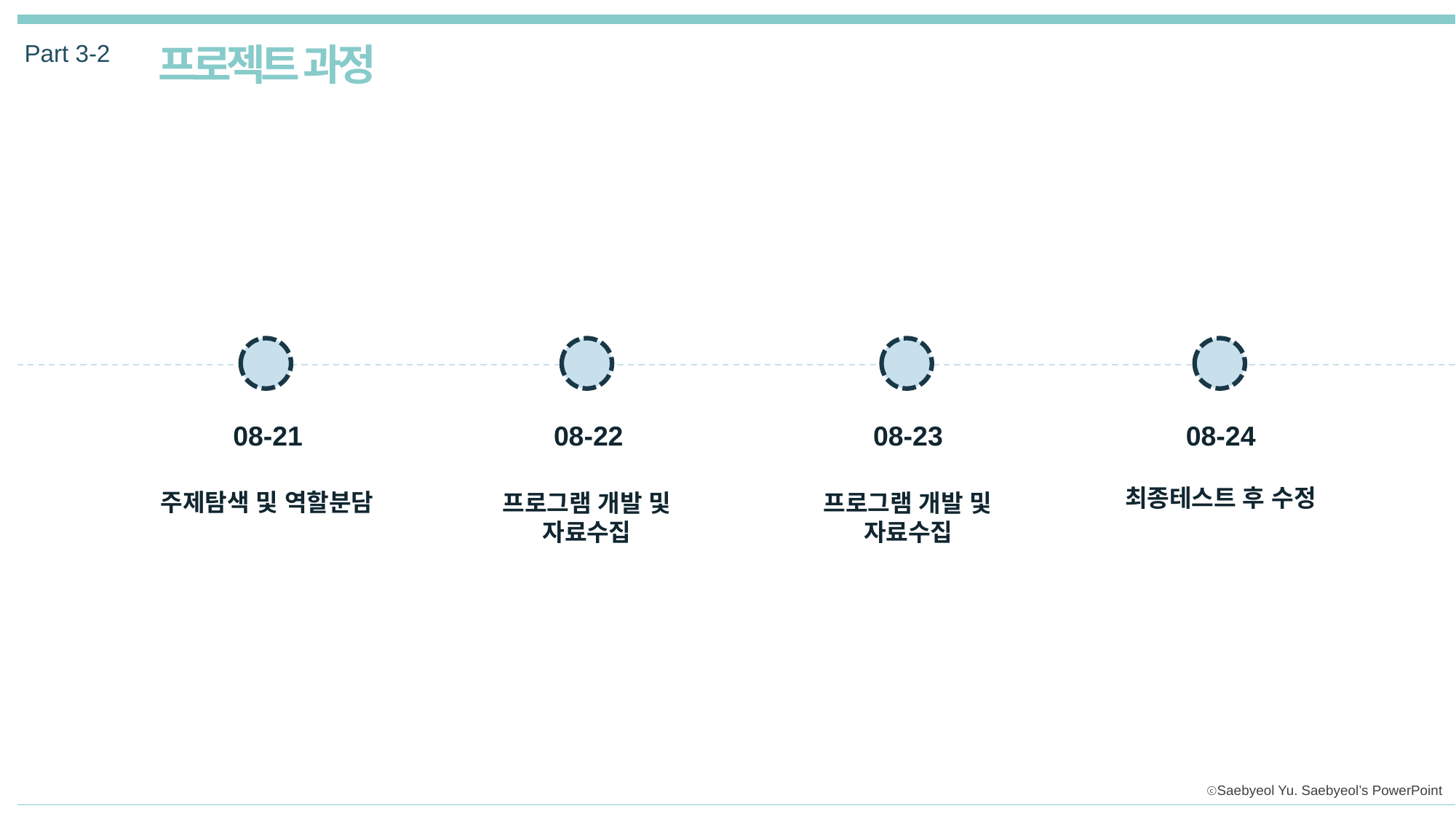

Part 3-2
프로젝트 과정

08-21
08-22
08-23
08-24
최종테스트 후 수정
주제탐색 및 역할분담

프로그램 개발 및 자료수집
프로그램 개발 및 자료수집